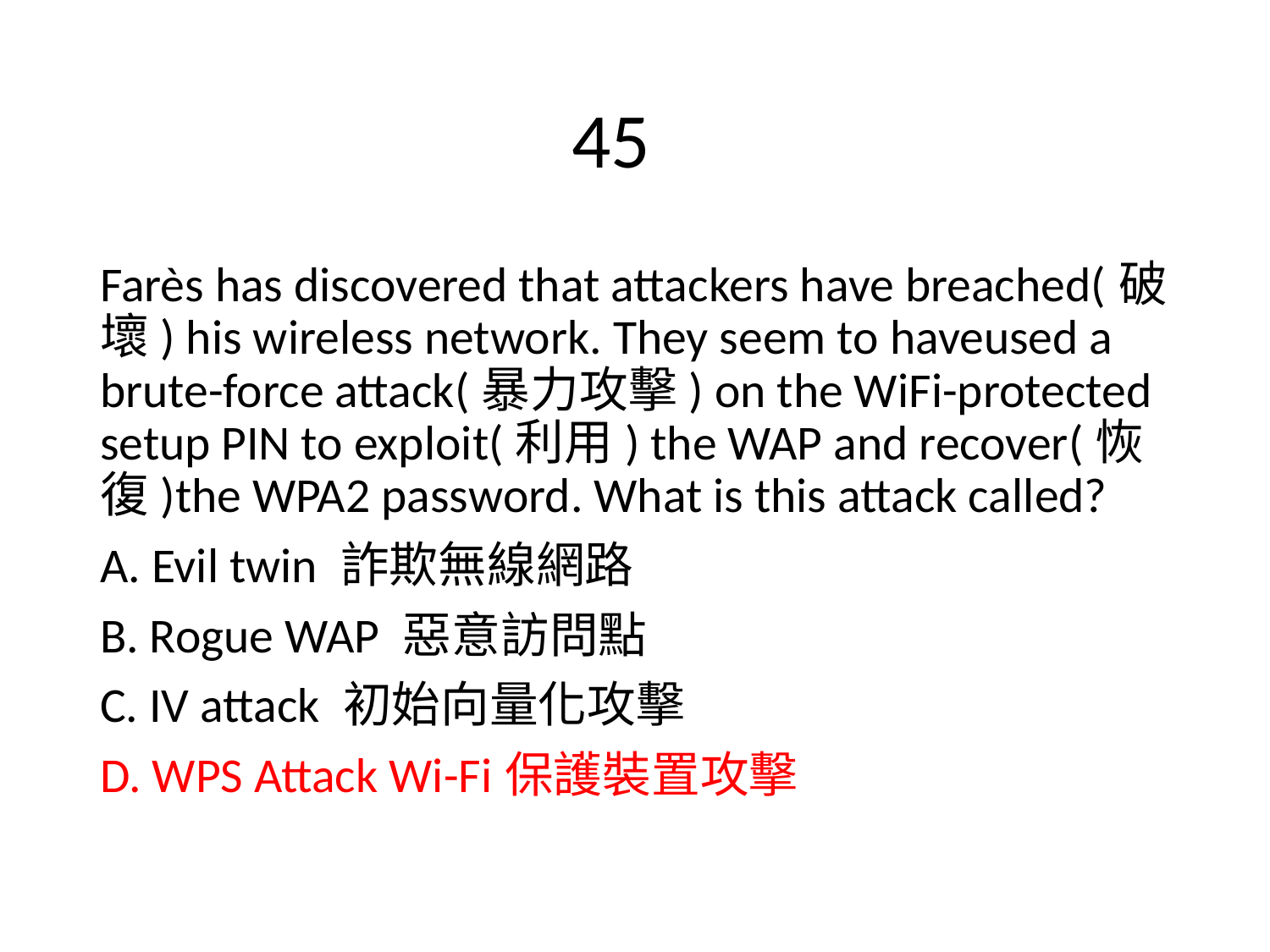

# 45
Farès has discovered that attackers have breached(破壞) his wireless network. They seem to haveused a brute-force attack(暴力攻擊) on the WiFi-protected setup PIN to exploit(利用) the WAP and recover(恢復)the WPA2 password. What is this attack called?
A. Evil twin 詐欺無線網路
B. Rogue WAP 惡意訪問點
C. IV attack 初始向量化攻擊
D. WPS Attack Wi-Fi保護裝置攻擊